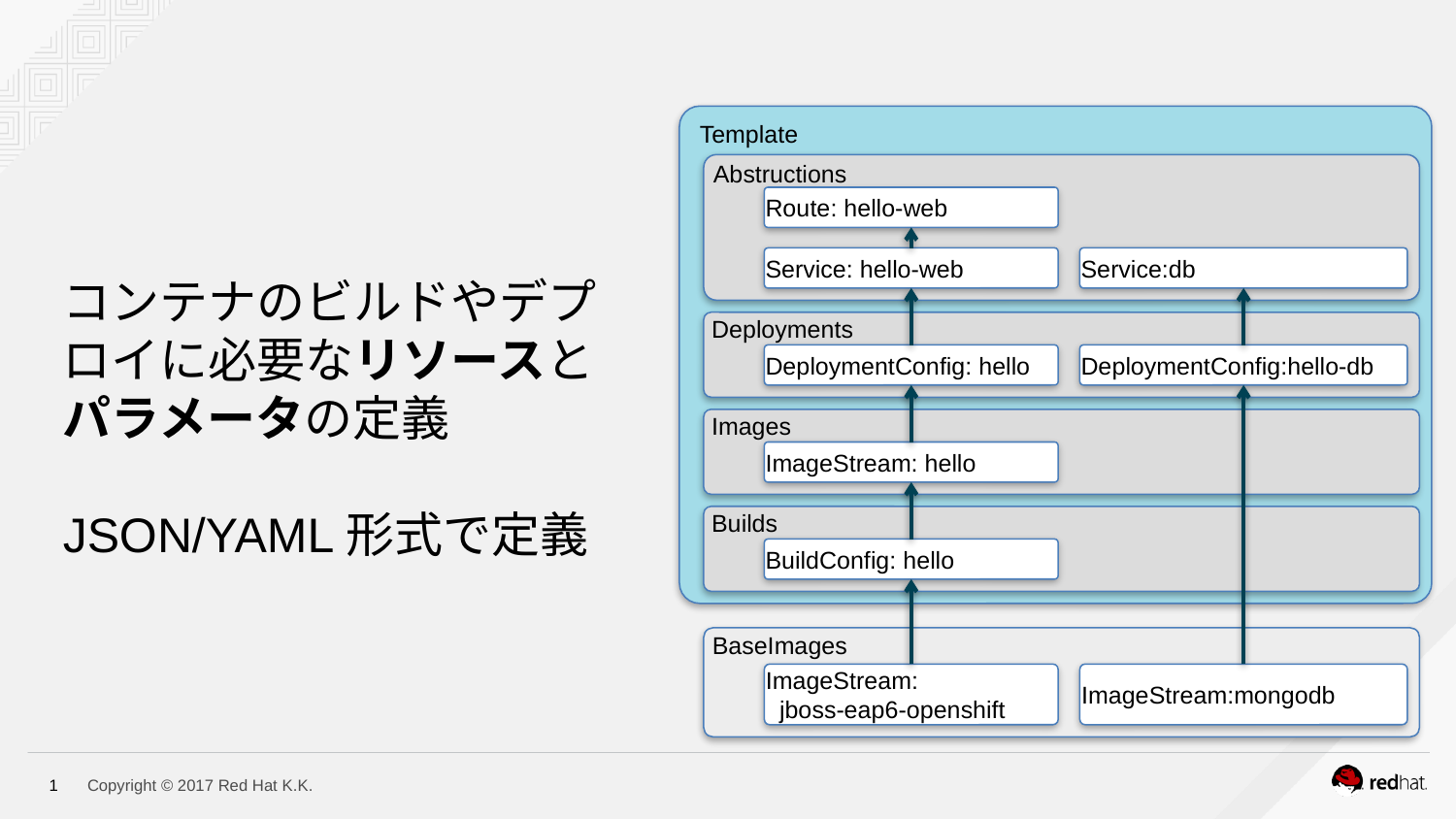

Template
Abstructions
Route: hello-web
Service: hello-web
Service:db
コンテナのビルドやデプロイに必要なリソースとパラメータの定義

JSON/YAML形式で定義
Deployments
DeploymentConfig: hello
DeploymentConfig:hello-db
Images
ImageStream: hello
Builds
BuildConfig: hello
BaseImages
ImageStream:
  jboss-eap6-openshift
ImageStream:mongodb
1
Copyright © 2017 Red Hat K.K.